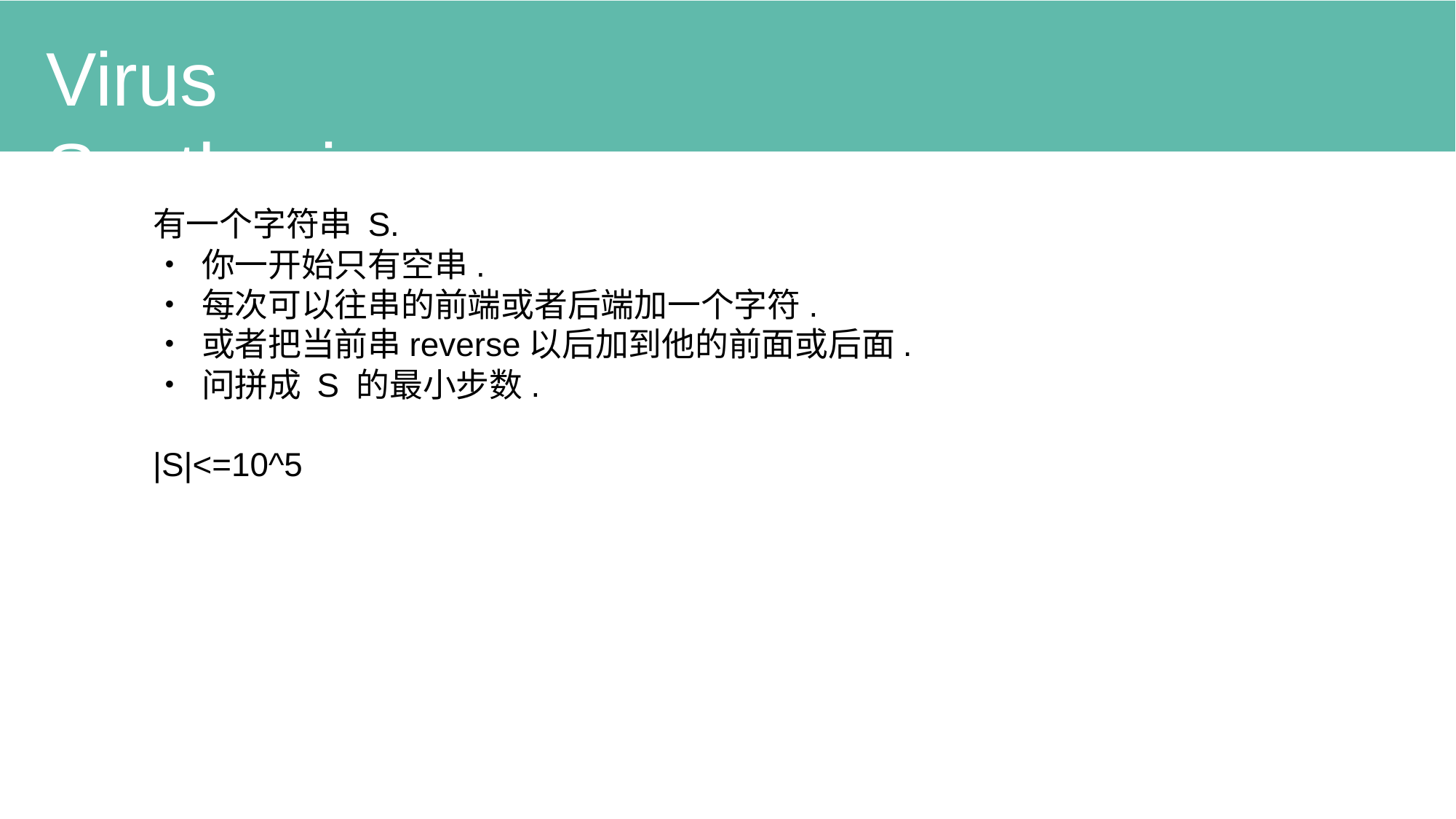

Virus Synthesis
有一个字符串 S.
• 你一开始只有空串.
• 每次可以往串的前端或者后端加一个字符.
• 或者把当前串reverse以后加到他的前面或后面.
• 问拼成 S 的最小步数.

|S|<=10^5